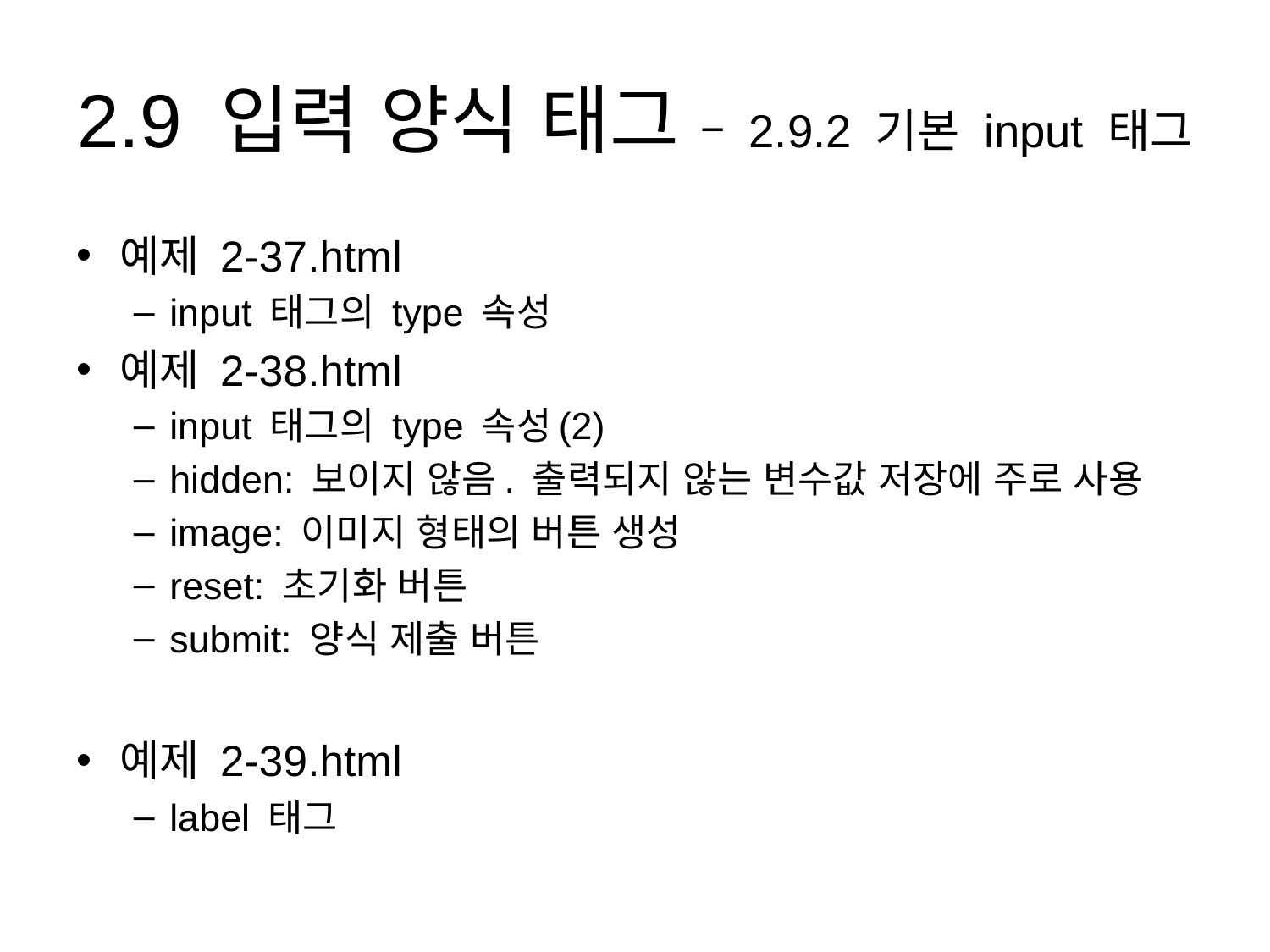

# 2.9 입력 양식 태그 – 2.9.2 기본 input 태그
예제 2-37.html
input 태그의 type 속성
예제 2-38.html
input 태그의 type 속성(2)
hidden: 보이지 않음. 출력되지 않는 변수값 저장에 주로 사용
image: 이미지 형태의 버튼 생성
reset: 초기화 버튼
submit: 양식 제출 버튼

예제 2-39.html
label 태그